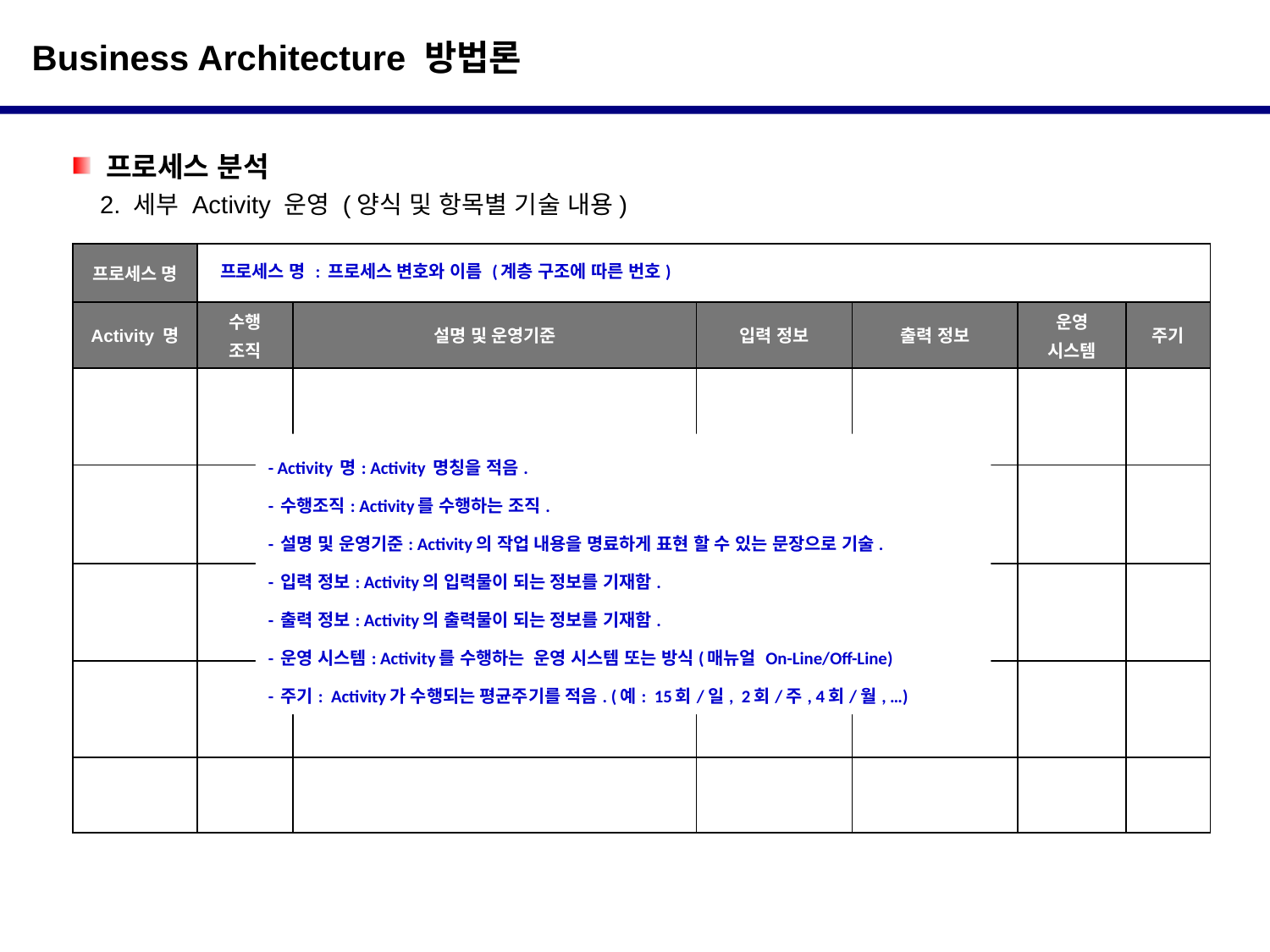

Business Architecture 방법론

 프로세스 분석
    2. 세부 Activity 운영 (양식 및 항목별 기술 내용)
| 프로세스 명 |  |  |  |  |  |  |
| --- | --- | --- | --- | --- | --- | --- |
| Activity 명 | 수행 조직 | 설명 및 운영기준 | 입력 정보 | 출력 정보 | 운영 시스템 | 주기 |
|  |  |  |  |  |  |  |
|  |  |  |  |  |  |  |
|  |  |  |  |  |  |  |
|  |  |  |  |  |  |  |
|  |  |  |  |  |  |  |
프로세스 명 : 프로세스 변호와 이름 (계층 구조에 따른 번호)
- Activity 명: Activity 명칭을 적음.
- 수행조직: Activity를 수행하는 조직.
- 설명 및 운영기준: Activity의 작업 내용을 명료하게 표현 할 수 있는 문장으로 기술.
- 입력 정보: Activity의 입력물이 되는 정보를 기재함.
- 출력 정보: Activity의 출력물이 되는 정보를 기재함.
- 운영 시스템: Activity를 수행하는  운영 시스템 또는 방식(매뉴얼 On-Line/Off-Line)
- 주기:  Activity가 수행되는 평균주기를 적음. (예:  15회/일,  2회/주, 4회/월, …)